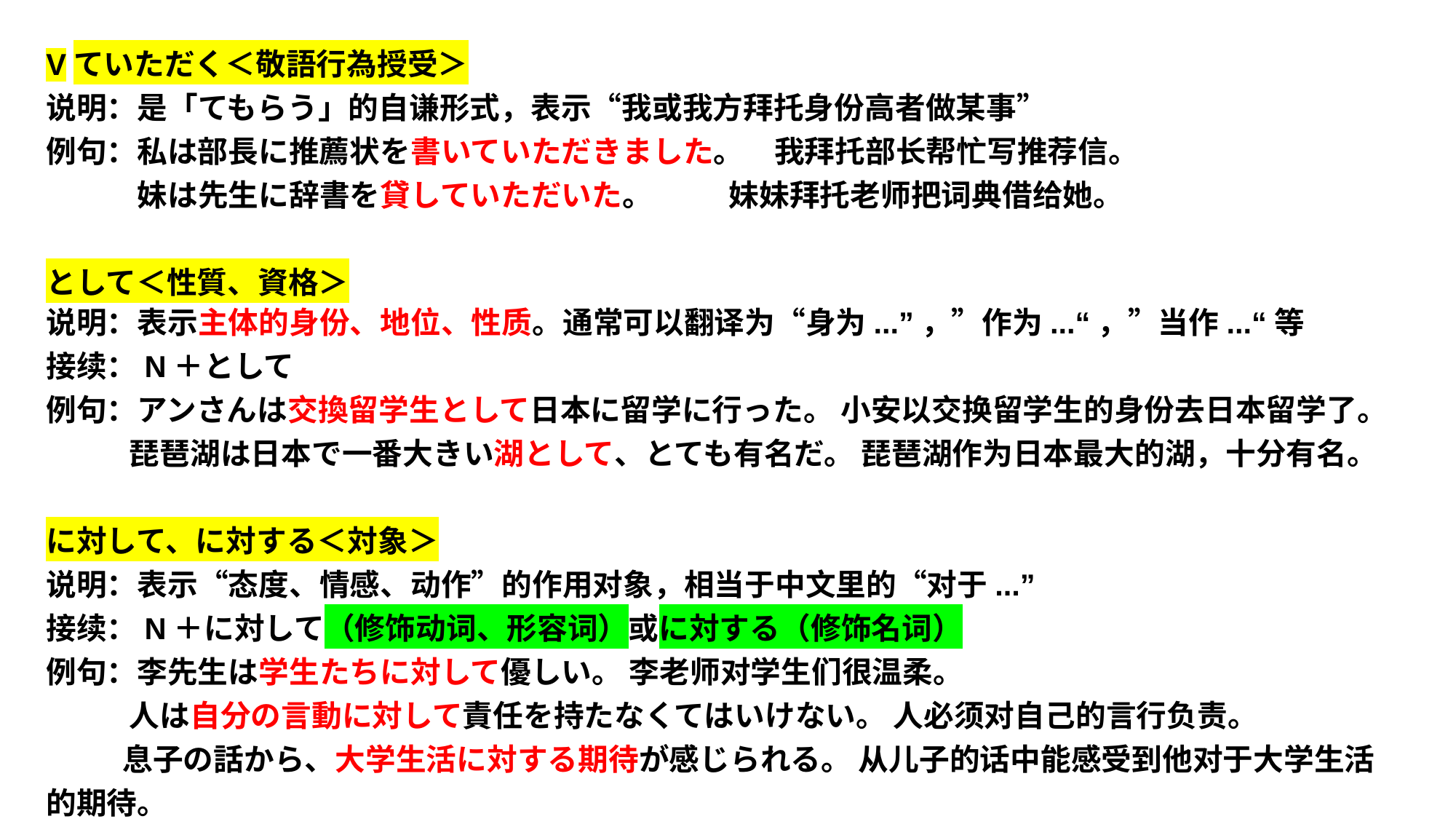

Vていただく＜敬語行為授受＞
说明：是「てもらう」的自谦形式，表示“我或我方拜托身份高者做某事”
例句：私は部長に推薦状を書いていただきました。　我拜托部长帮忙写推荐信。
　　　妹は先生に辞書を貸していただいた。           妹妹拜托老师把词典借给她。

として＜性質、資格＞
说明：表示主体的身份、地位、性质。通常可以翻译为“身为...”，”作为...“，”当作...“等
接续：N＋として
例句：アンさんは交換留学生として日本に留学に行った。 小安以交换留学生的身份去日本留学了。
           琵琶湖は日本で一番大きい湖として、とても有名だ。 琵琶湖作为日本最大的湖，十分有名。

に対して、に対する＜対象＞
说明：表示“态度、情感、动作”的作用对象，相当于中文里的“对于...”
接续：N＋に対して（修饰动词、形容词）或に対する（修饰名词）
例句：李先生は学生たちに対して優しい。 李老师对学生们很温柔。
           人は自分の言動に対して責任を持たなくてはいけない。 人必须对自己的言行负责。
          息子の話から、大学生活に対する期待が感じられる。 从儿子的话中能感受到他对于大学生活的期待。